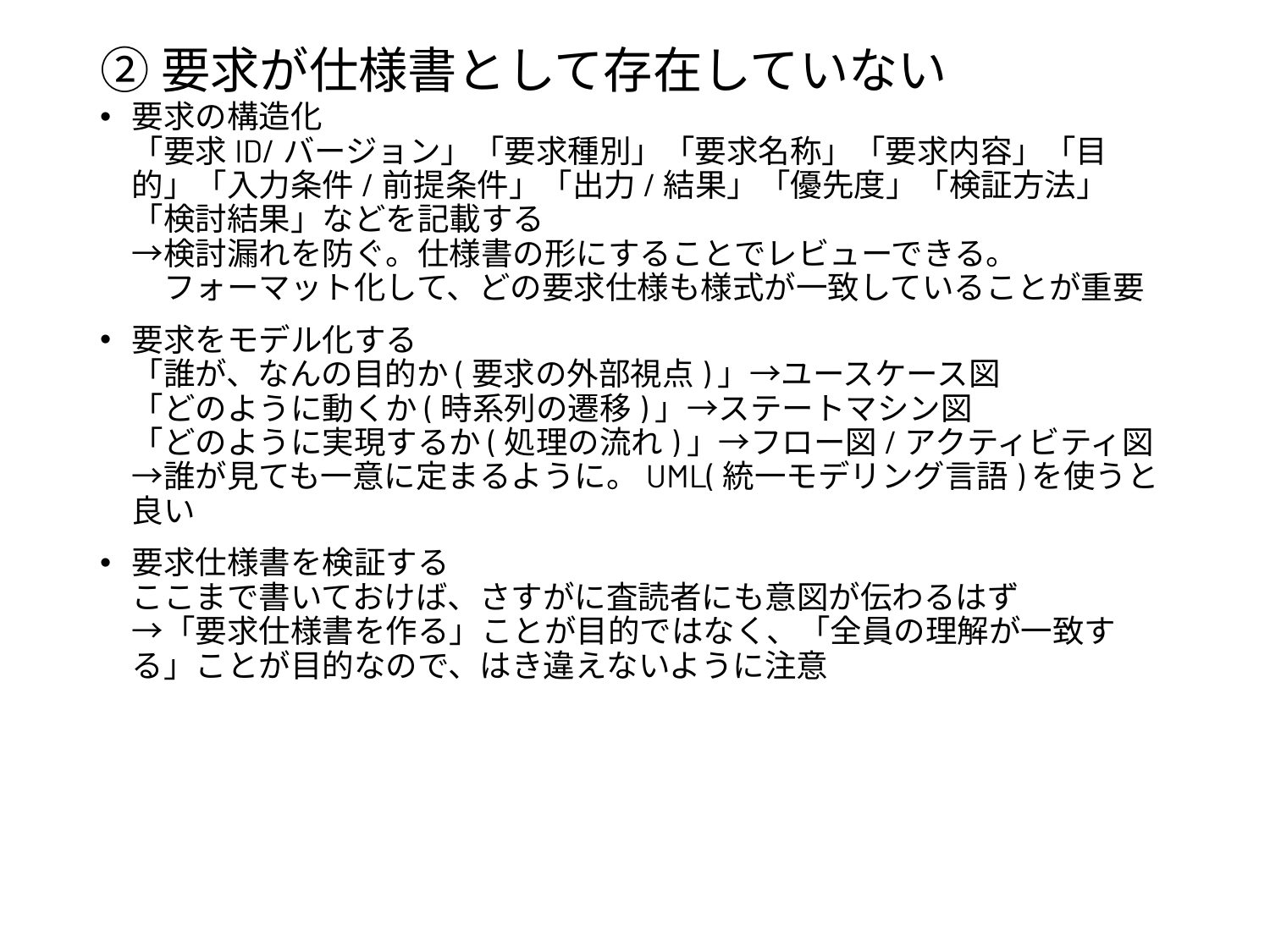

# ②要求が仕様書として存在していない
要求の構造化
「要求ID/バージョン」「要求種別」「要求名称」「要求内容」「目的」「入力条件/前提条件」「出力/結果」「優先度」「検証方法」「検討結果」などを記載する
→検討漏れを防ぐ。仕様書の形にすることでレビューできる。
　フォーマット化して、どの要求仕様も様式が一致していることが重要
要求をモデル化する
「誰が、なんの目的か(要求の外部視点)」→ユースケース図
「どのように動くか(時系列の遷移)」→ステートマシン図
「どのように実現するか(処理の流れ)」→フロー図/アクティビティ図
→誰が見ても一意に定まるように。UML(統一モデリング言語)を使うと良い
要求仕様書を検証する
ここまで書いておけば、さすがに査読者にも意図が伝わるはず
→「要求仕様書を作る」ことが目的ではなく、「全員の理解が一致する」ことが目的なので、はき違えないように注意